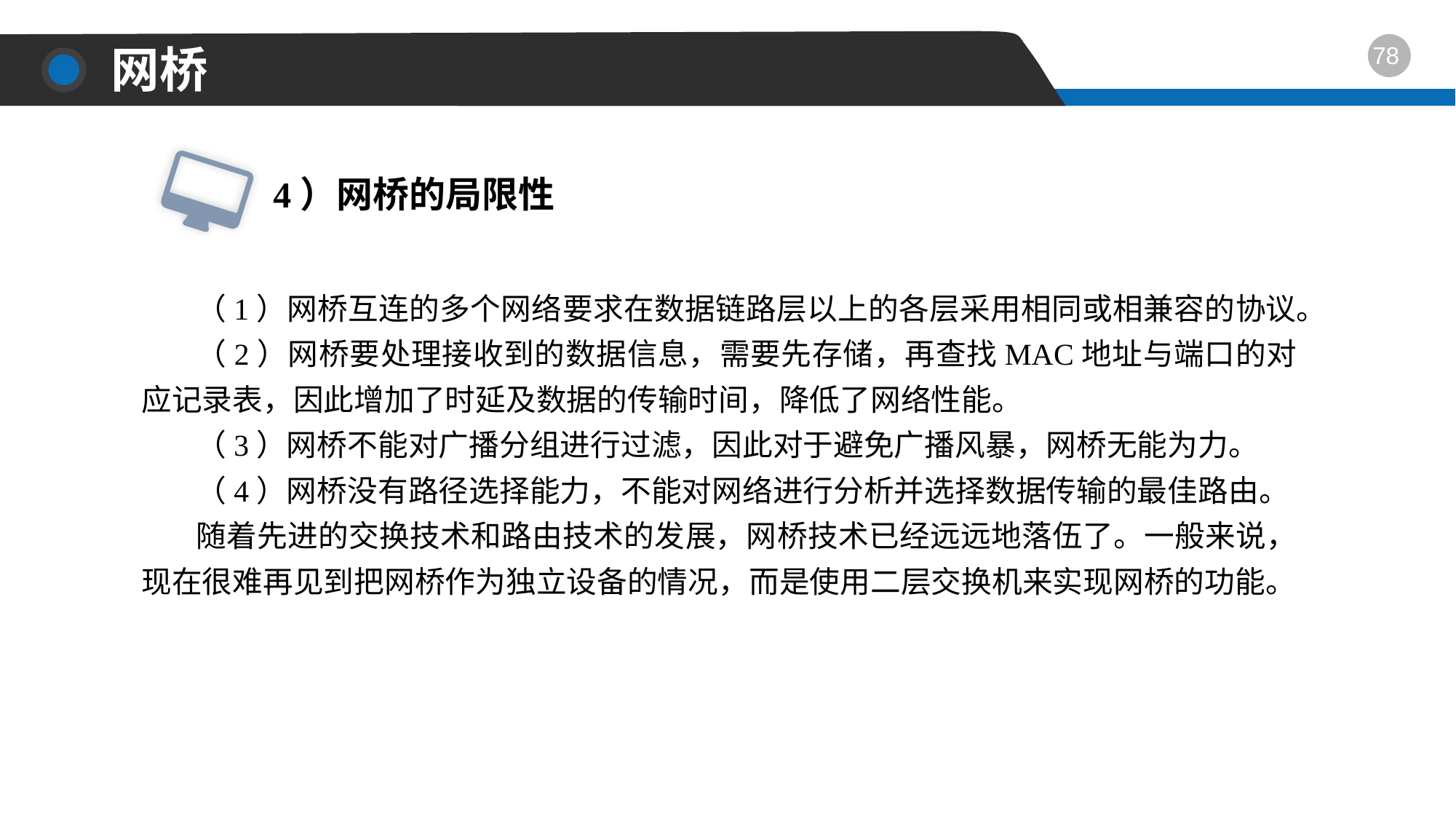

网桥

4）网桥的局限性
（1）网桥互连的多个网络要求在数据链路层以上的各层采用相同或相兼容的协议。
（2）网桥要处理接收到的数据信息，需要先存储，再查找MAC地址与端口的对应记录表，因此增加了时延及数据的传输时间，降低了网络性能。
（3）网桥不能对广播分组进行过滤，因此对于避免广播风暴，网桥无能为力。
（4）网桥没有路径选择能力，不能对网络进行分析并选择数据传输的最佳路由。
随着先进的交换技术和路由技术的发展，网桥技术已经远远地落伍了。一般来说，现在很难再见到把网桥作为独立设备的情况，而是使用二层交换机来实现网桥的功能。